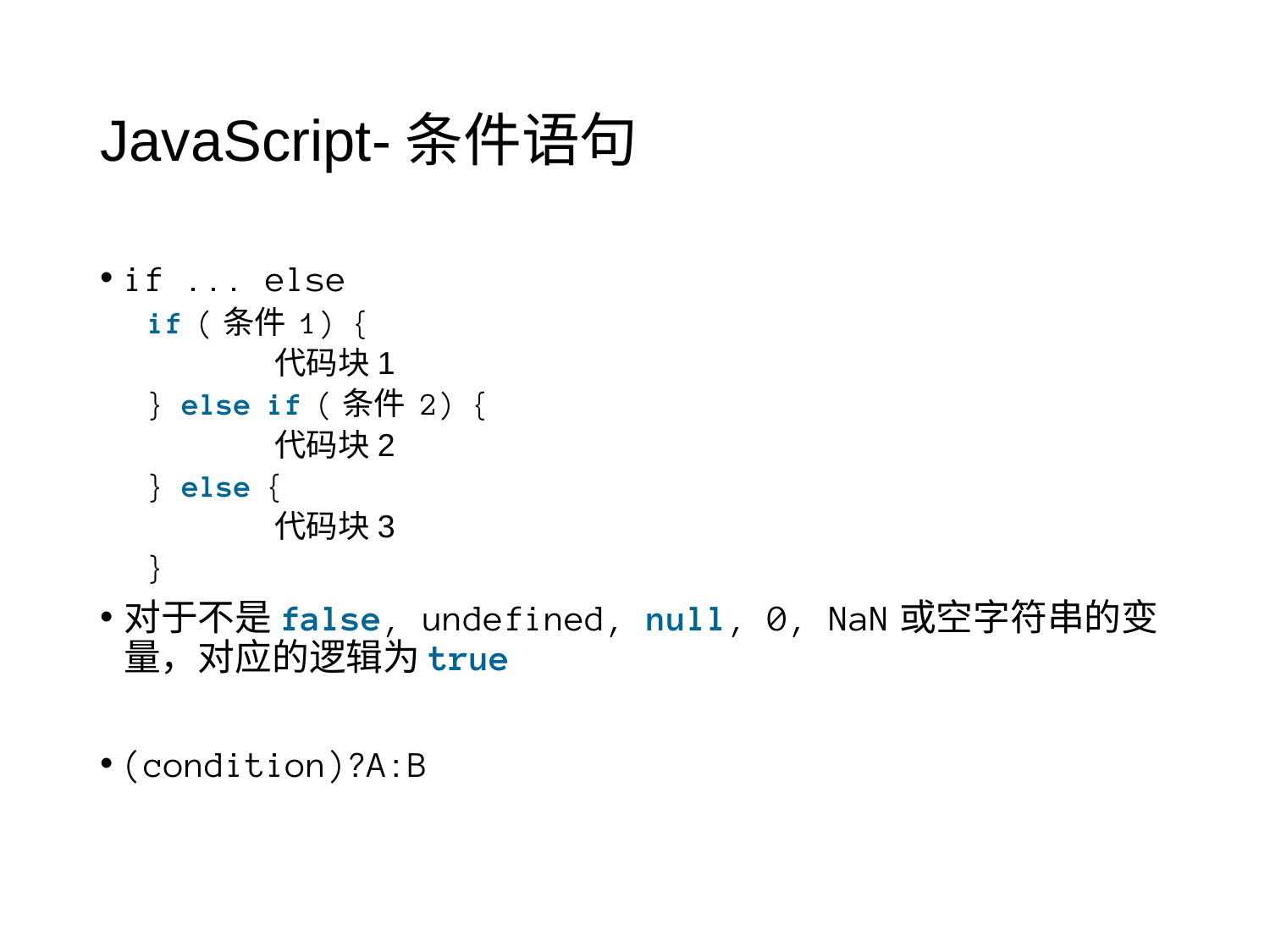

# JavaScript-条件语句
if ... else
if (条件 1) {
	代码块1
} else if (条件 2) {
	代码块2
} else {
	代码块3
}
对于不是false, undefined, null, 0, NaN或空字符串的变量，对应的逻辑为true

(condition)?A:B